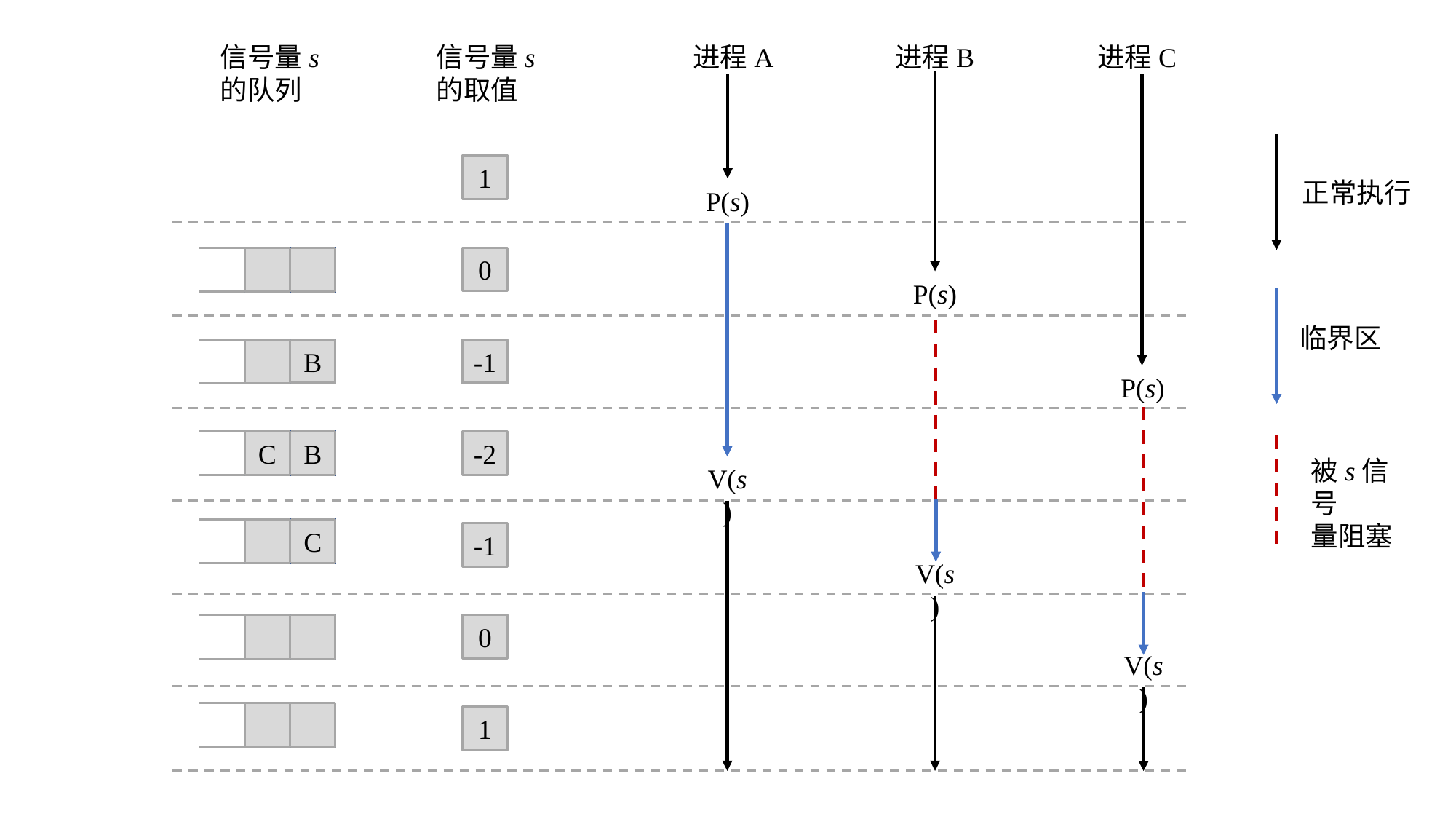

信号量s的队列
信号量s的取值
进程A
进程B
进程C
1
正常执行
P(s)

0
P(s)
临界区

B
-1
P(s)

C

B
-2
被s信号
量阻塞
V(s)

C
-1
V(s)

0
V(s)

1